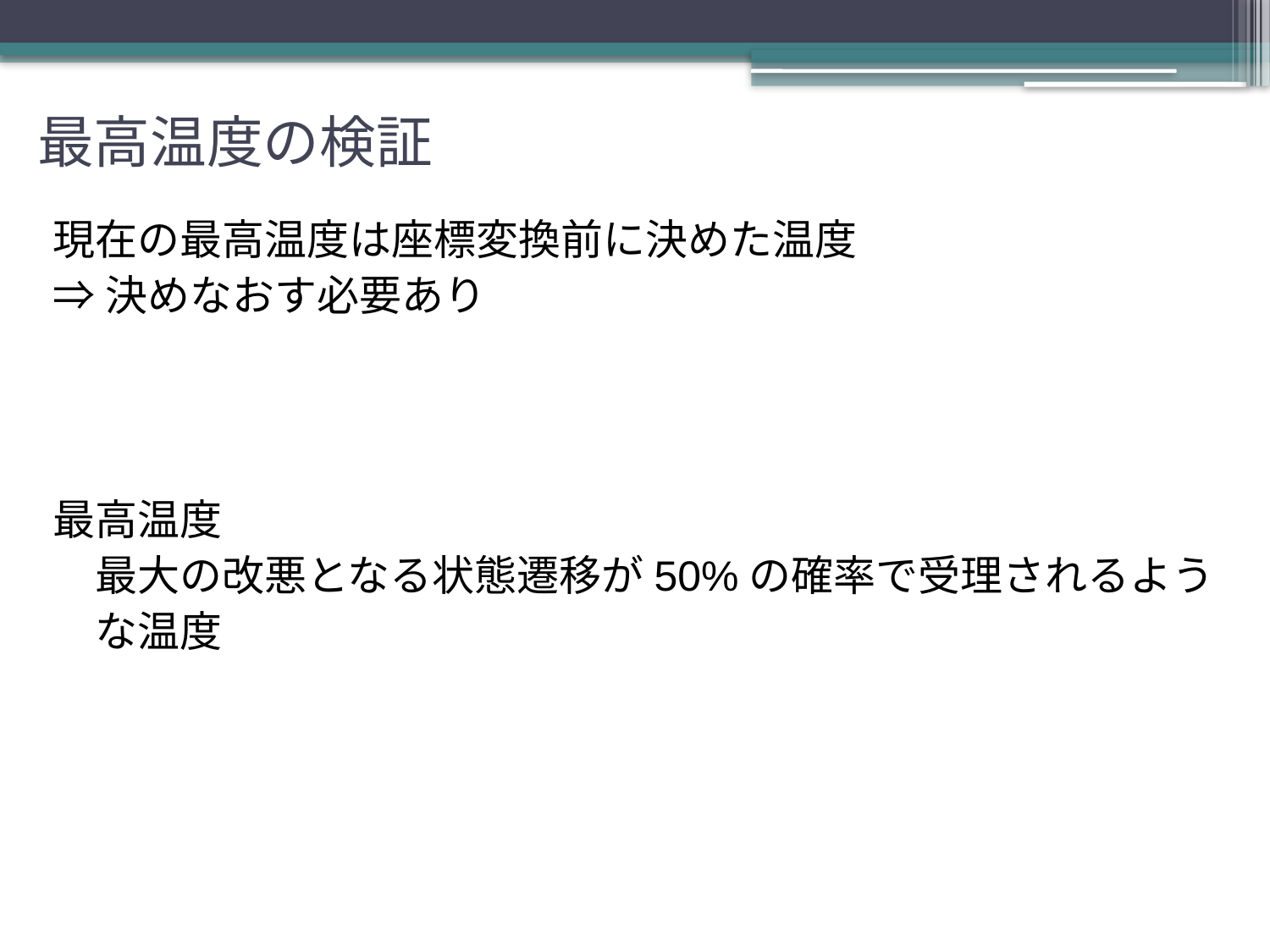

# 最高温度の検証
現在の最高温度は座標変換前に決めた温度
⇒決めなおす必要あり

最高温度
　最大の改悪となる状態遷移が50%の確率で受理されるよう
　な温度